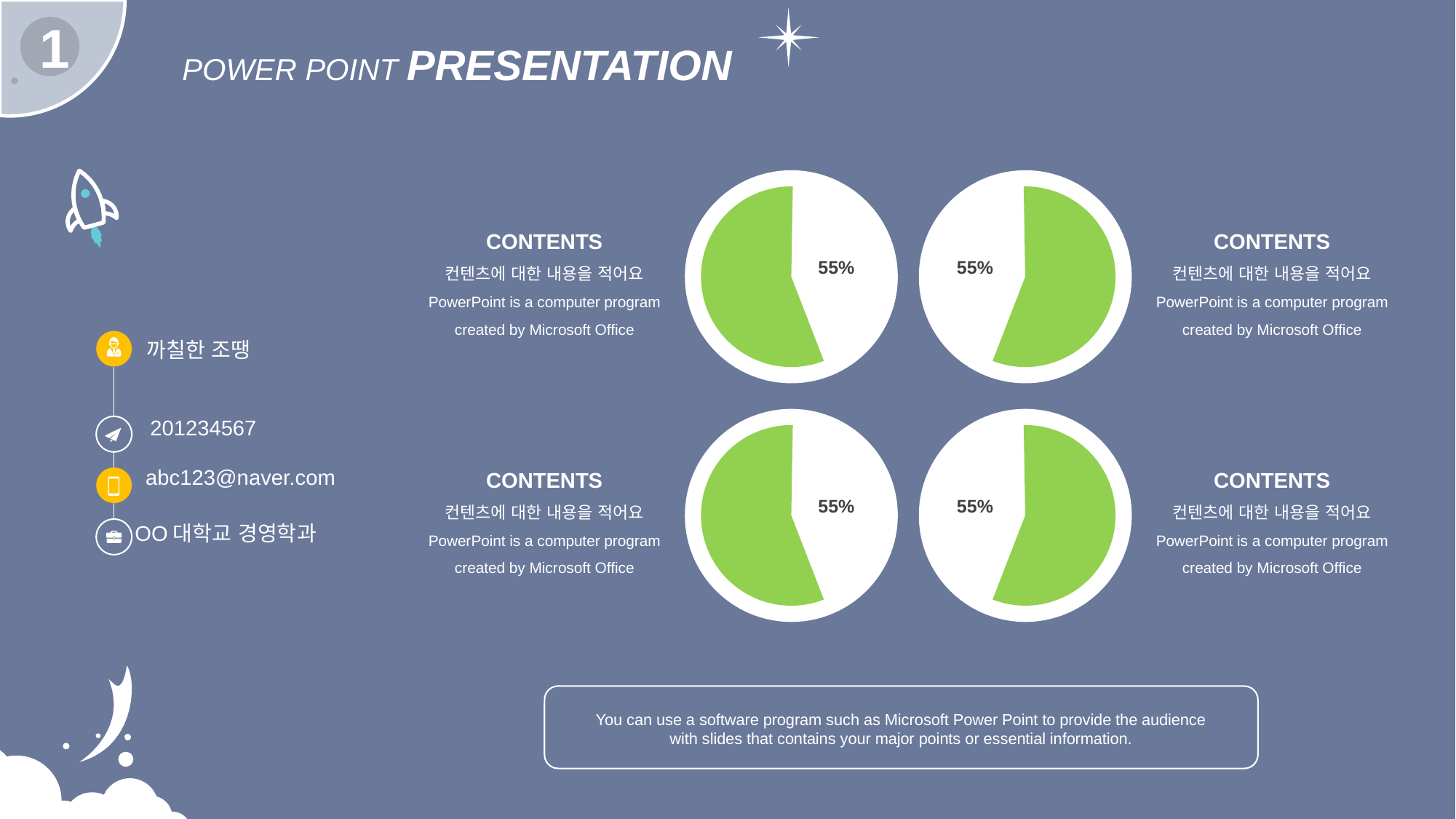

1

POWER POINT PRESENTATION

CONTENTS
컨텐츠에 대한 내용을 적어요
PowerPoint is a computer program created by Microsoft Office
55%

CONTENTS
컨텐츠에 대한 내용을 적어요
PowerPoint is a computer program created by Microsoft Office
55%

CONTENTS
컨텐츠에 대한 내용을 적어요
PowerPoint is a computer program created by Microsoft Office
55%
까칠한 조땡

201234567

CONTENTS
컨텐츠에 대한 내용을 적어요
PowerPoint is a computer program created by Microsoft Office
abc123@naver.com

55%
OO대학교 경영학과

You can use a software program such as Microsoft Power Point to provide the audience with slides that contains your major points or essential information.